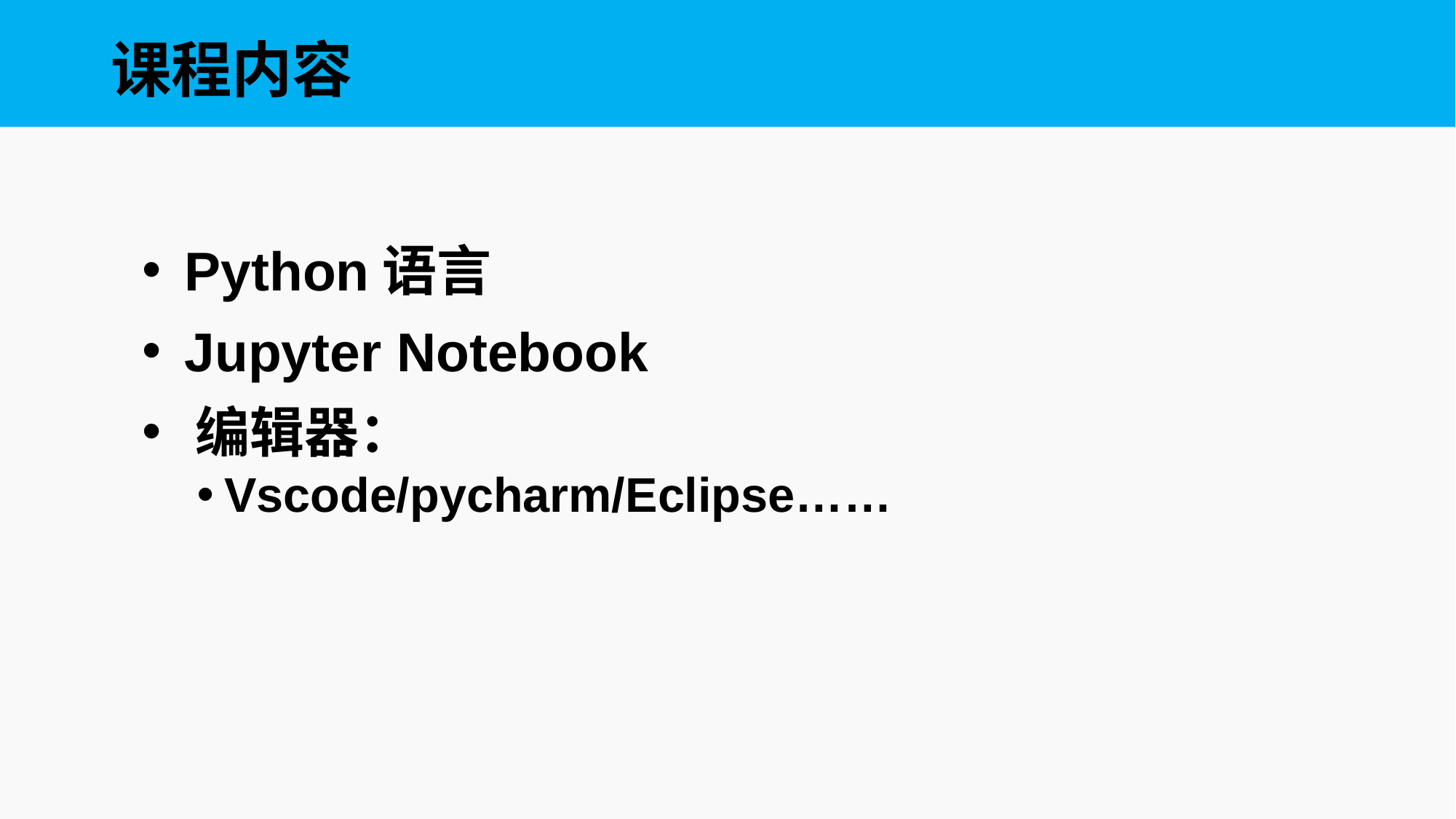

# 课程内容
 Python语言
 Jupyter Notebook
 编辑器：
Vscode/pycharm/Eclipse……